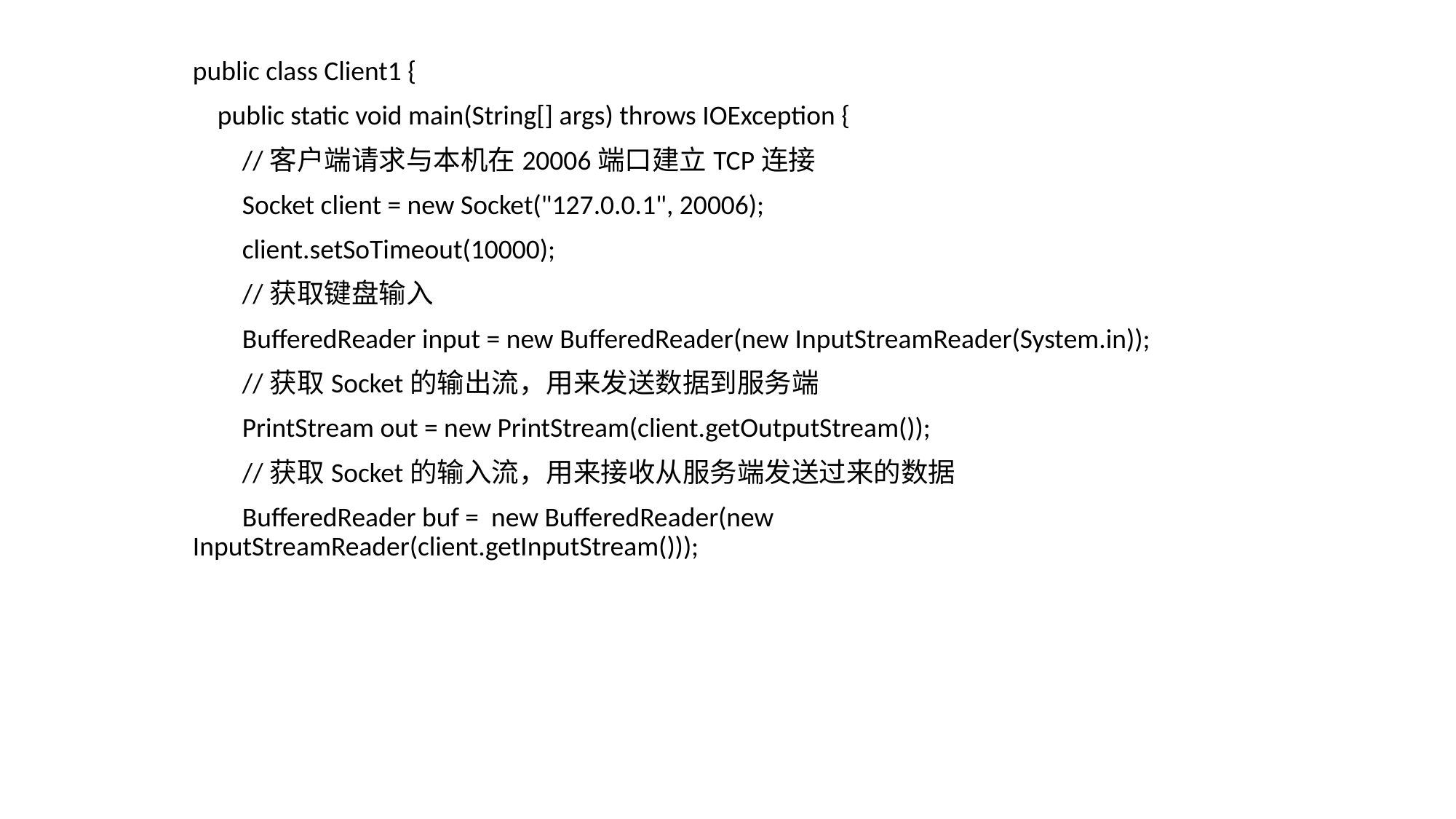

public class Client1 {
    public static void main(String[] args) throws IOException {
        //客户端请求与本机在20006端口建立TCP连接
        Socket client = new Socket("127.0.0.1", 20006);
        client.setSoTimeout(10000);
        //获取键盘输入
        BufferedReader input = new BufferedReader(new InputStreamReader(System.in));
        //获取Socket的输出流，用来发送数据到服务端
        PrintStream out = new PrintStream(client.getOutputStream());
        //获取Socket的输入流，用来接收从服务端发送过来的数据
        BufferedReader buf =  new BufferedReader(new InputStreamReader(client.getInputStream()));